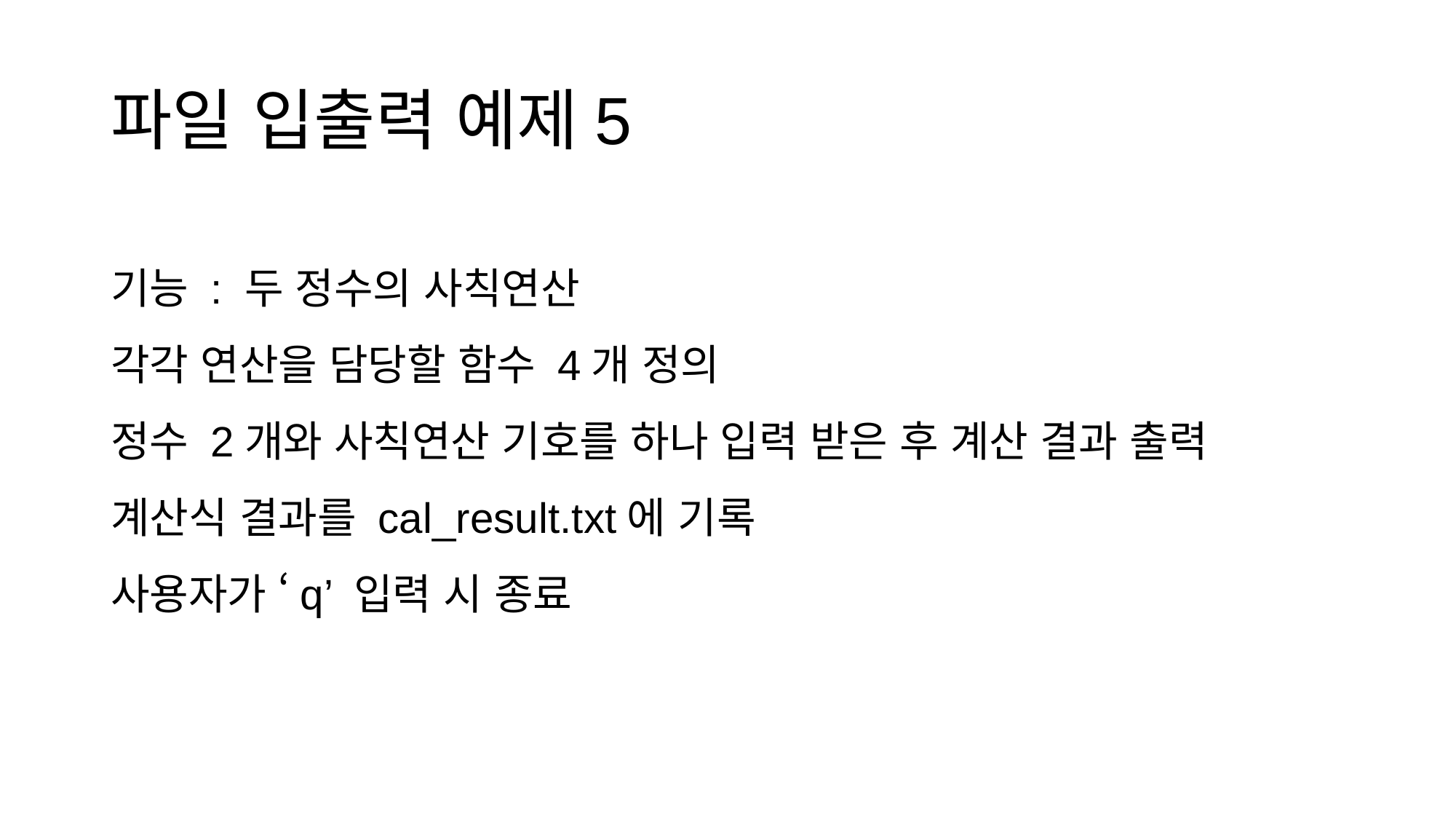

# 파일 입출력 예제5
기능 : 두 정수의 사칙연산
각각 연산을 담당할 함수 4개 정의
정수 2개와 사칙연산 기호를 하나 입력 받은 후 계산 결과 출력
계산식 결과를 cal_result.txt에 기록
사용자가 ‘q’ 입력 시 종료